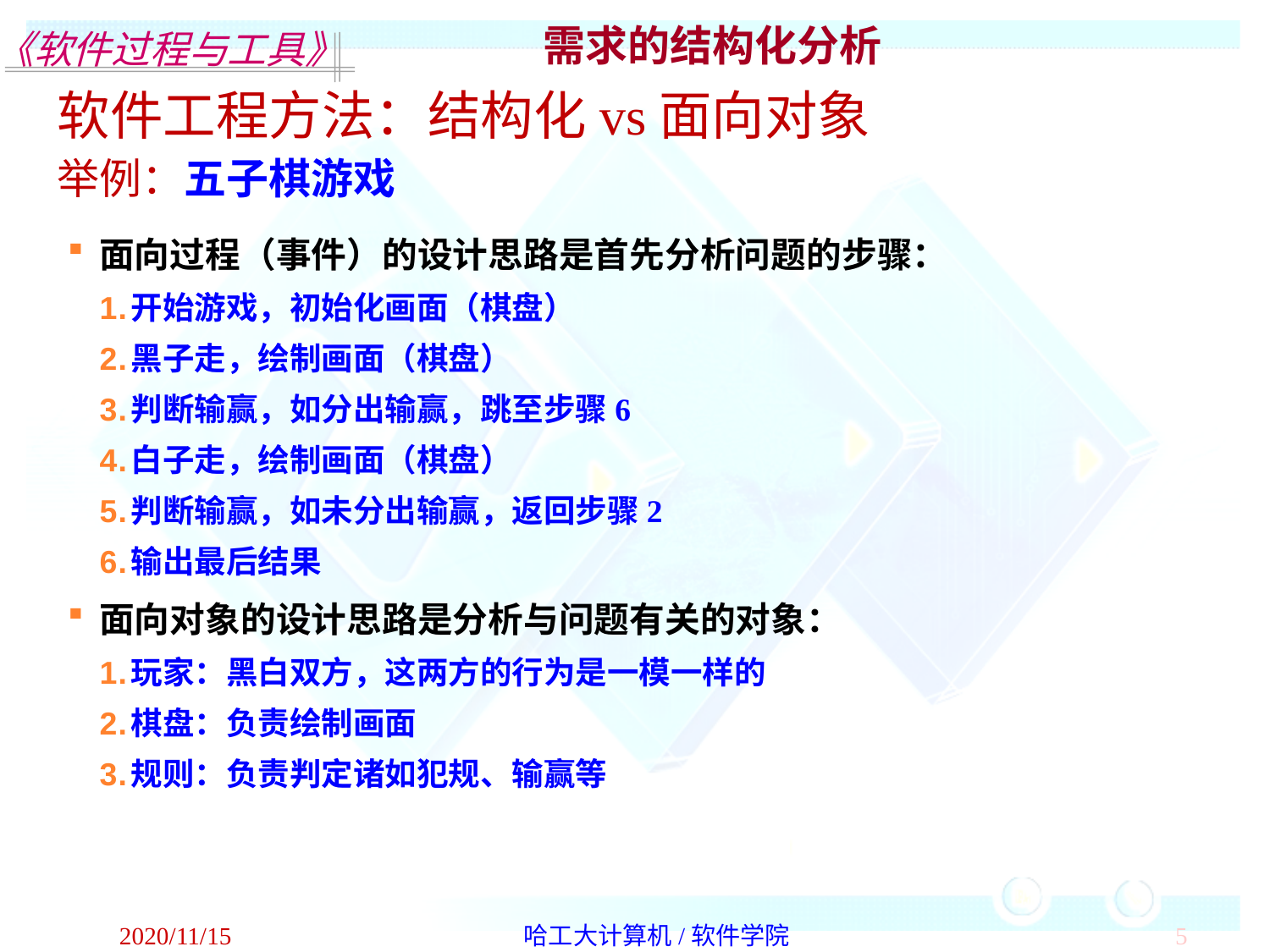

需求的结构化分析
软件工程方法：结构化vs面向对象
举例：五子棋游戏
面向过程（事件）的设计思路是首先分析问题的步骤：
开始游戏，初始化画面（棋盘）
黑子走，绘制画面（棋盘）
判断输赢，如分出输赢，跳至步骤6
白子走，绘制画面（棋盘）
判断输赢，如未分出输赢，返回步骤2
输出最后结果
面向对象的设计思路是分析与问题有关的对象：
玩家：黑白双方，这两方的行为是一模一样的
棋盘：负责绘制画面
规则：负责判定诸如犯规、输赢等